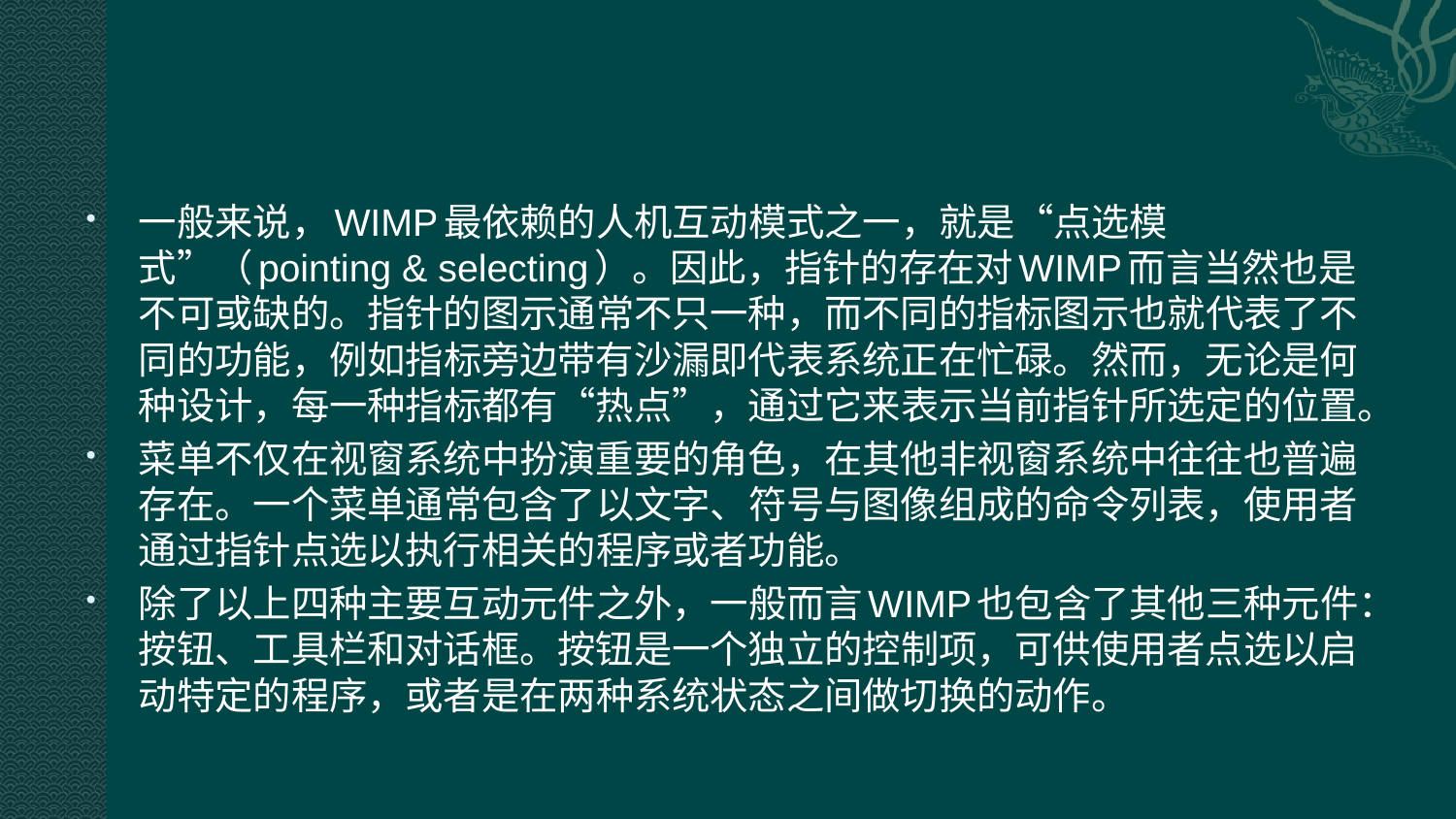

#
一般来说，WIMP最依赖的人机互动模式之一，就是“点选模式”（pointing & selecting）。因此，指针的存在对WIMP而言当然也是不可或缺的。指针的图示通常不只一种，而不同的指标图示也就代表了不同的功能，例如指标旁边带有沙漏即代表系统正在忙碌。然而，无论是何种设计，每一种指标都有“热点”，通过它来表示当前指针所选定的位置。
菜单不仅在视窗系统中扮演重要的角色，在其他非视窗系统中往往也普遍存在。一个菜单通常包含了以文字、符号与图像组成的命令列表，使用者通过指针点选以执行相关的程序或者功能。
除了以上四种主要互动元件之外，一般而言WIMP也包含了其他三种元件：按钮、工具栏和对话框。按钮是一个独立的控制项，可供使用者点选以启动特定的程序，或者是在两种系统状态之间做切换的动作。